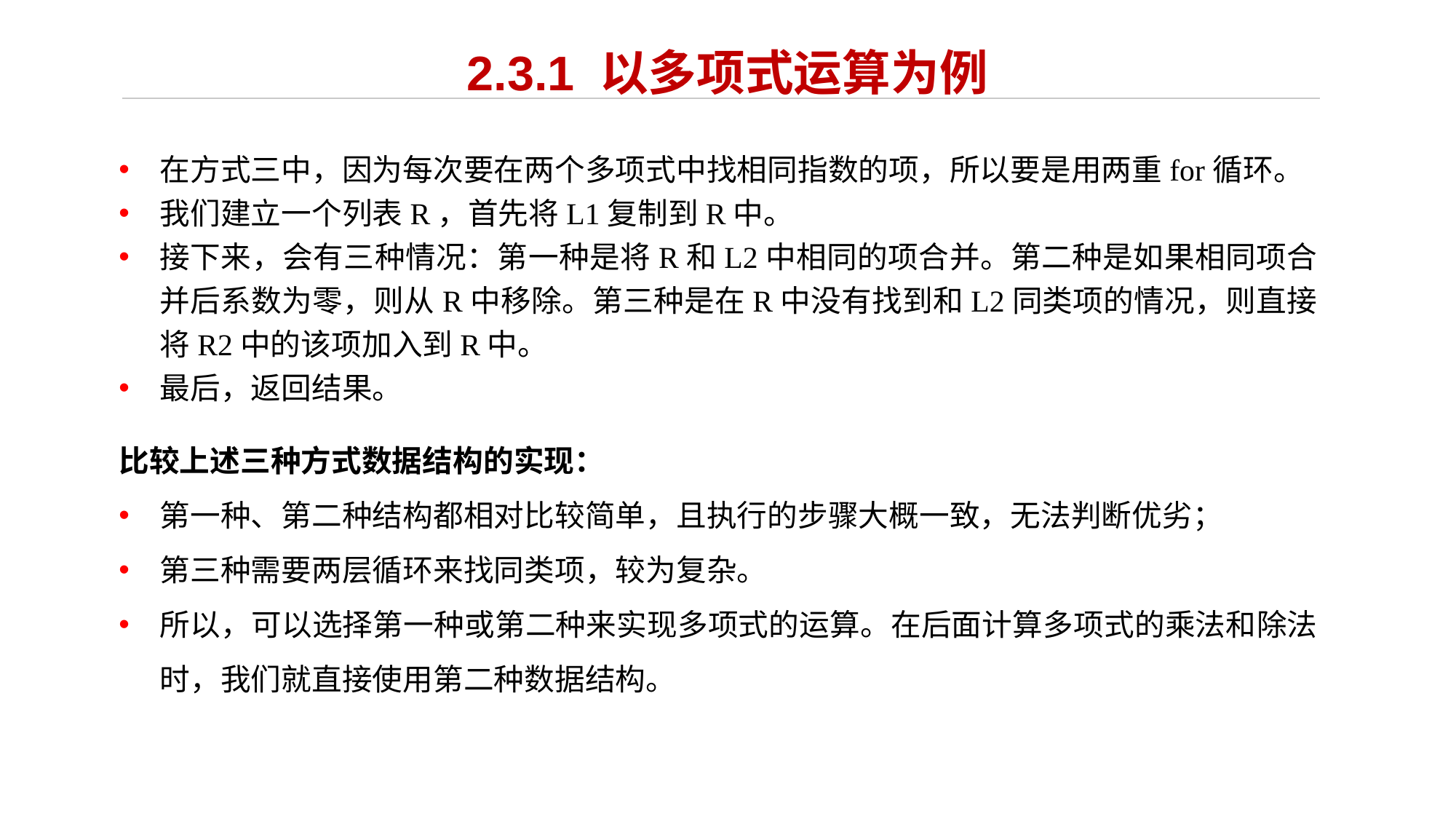

# 2.3.1 以多项式运算为例
在方式三中，因为每次要在两个多项式中找相同指数的项，所以要是用两重for循环。
我们建立一个列表R，首先将L1复制到R中。
接下来，会有三种情况：第一种是将R和L2中相同的项合并。第二种是如果相同项合并后系数为零，则从R中移除。第三种是在R中没有找到和L2同类项的情况，则直接将R2中的该项加入到R中。
最后，返回结果。

比较上述三种方式数据结构的实现：
第一种、第二种结构都相对比较简单，且执行的步骤大概一致，无法判断优劣；
第三种需要两层循环来找同类项，较为复杂。
所以，可以选择第一种或第二种来实现多项式的运算。在后面计算多项式的乘法和除法时，我们就直接使用第二种数据结构。